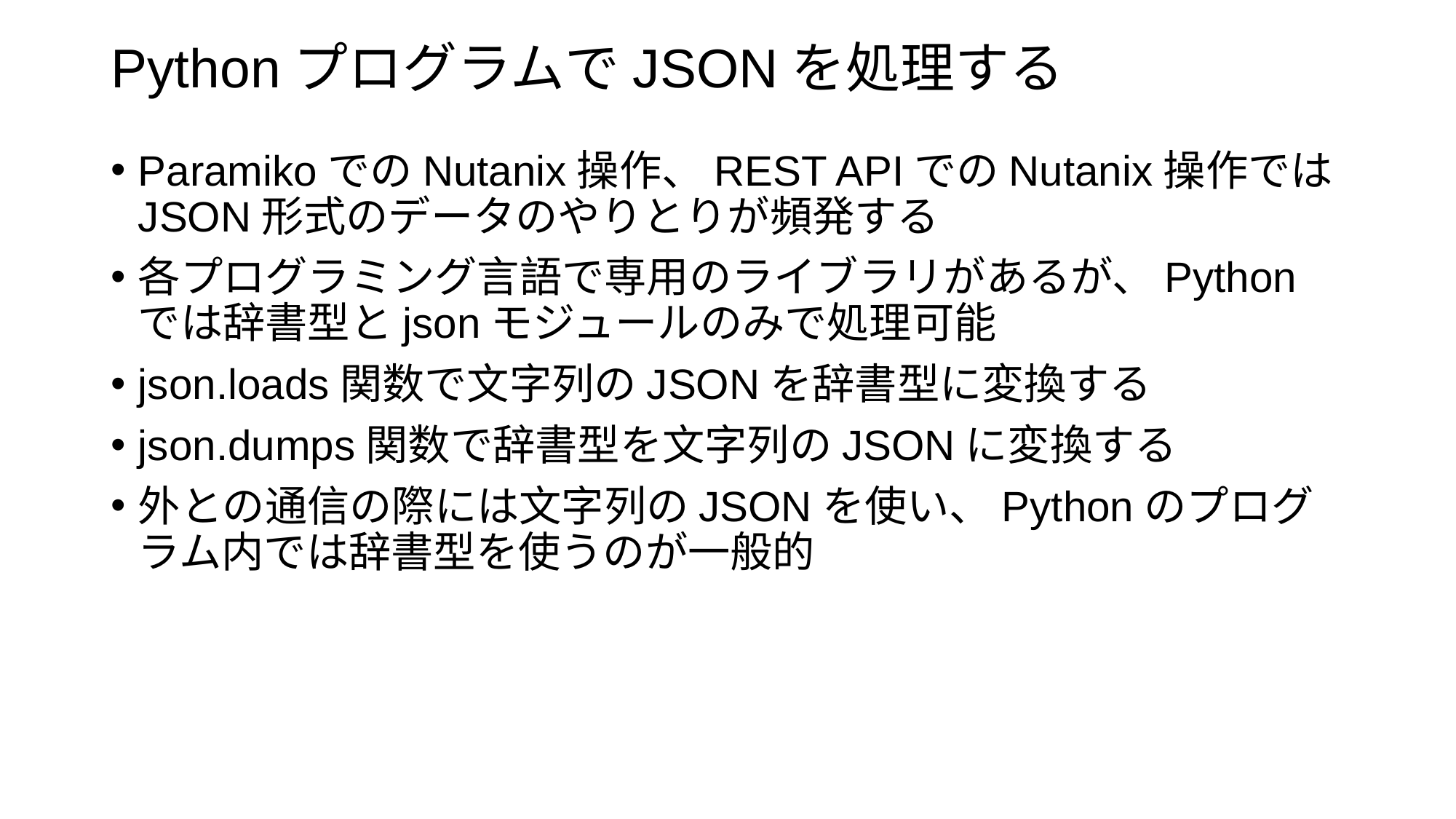

# PythonプログラムでJSONを処理する
ParamikoでのNutanix操作、REST APIでのNutanix操作ではJSON形式のデータのやりとりが頻発する
各プログラミング言語で専用のライブラリがあるが、Pythonでは辞書型とjsonモジュールのみで処理可能
json.loads関数で文字列のJSONを辞書型に変換する
json.dumps関数で辞書型を文字列のJSONに変換する
外との通信の際には文字列のJSONを使い、Pythonのプログラム内では辞書型を使うのが一般的